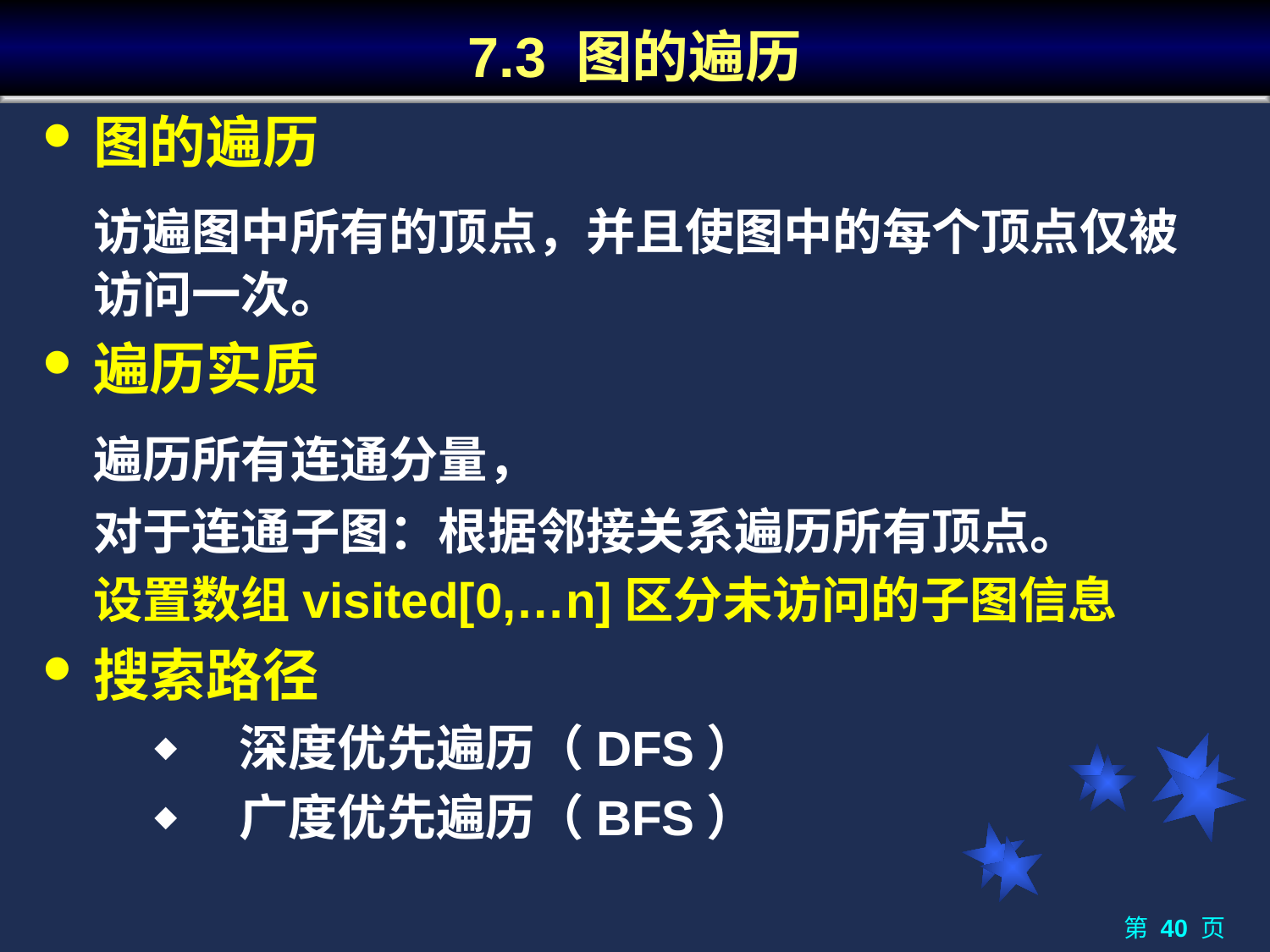

# 7.3 图的遍历
图的遍历
	访遍图中所有的顶点，并且使图中的每个顶点仅被访问一次。
遍历实质
	遍历所有连通分量，
	对于连通子图：根据邻接关系遍历所有顶点。
	设置数组visited[0,…n]区分未访问的子图信息
搜索路径
深度优先遍历（DFS）
广度优先遍历（BFS）
第 40 页